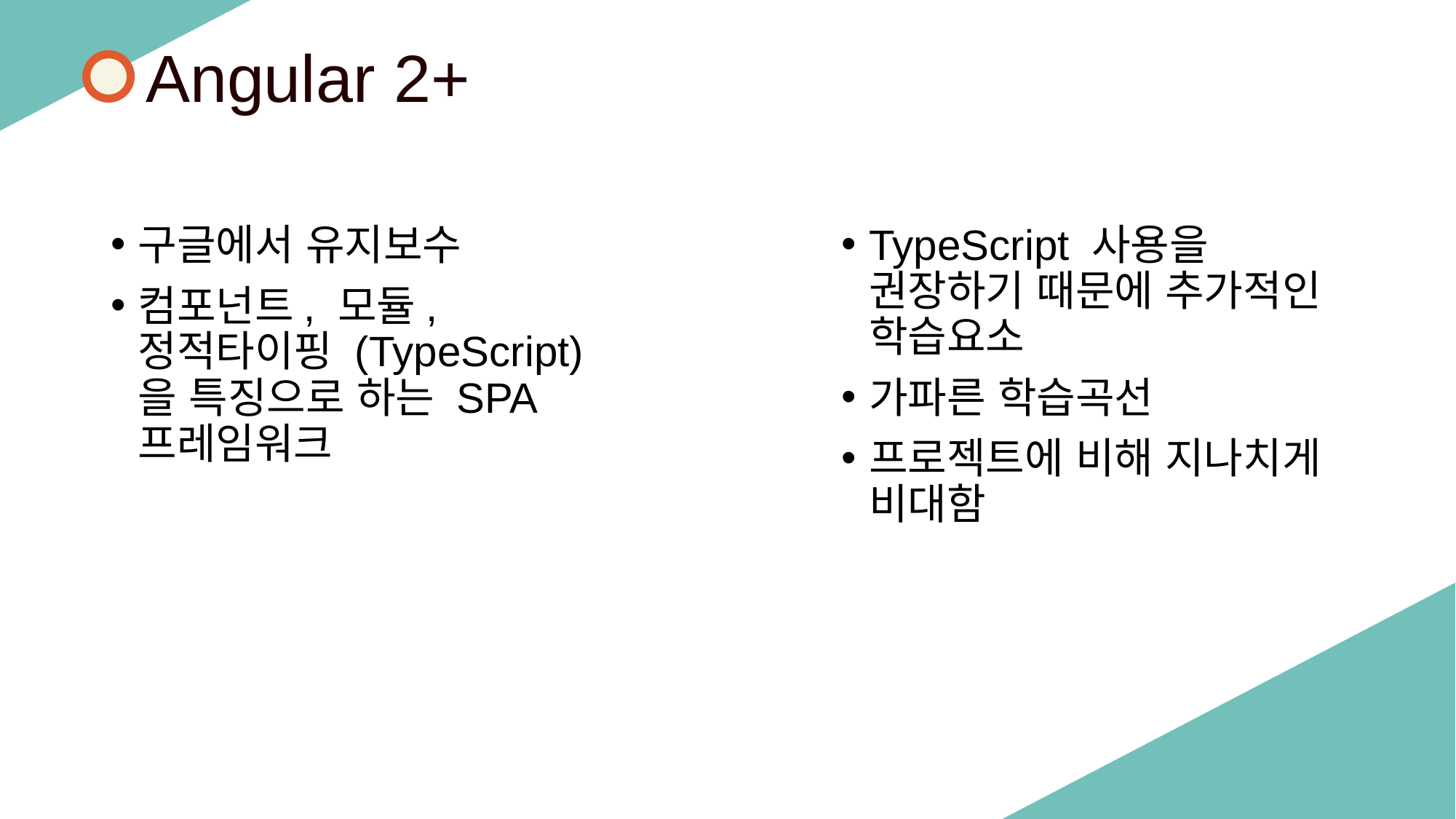

Angular 2+

구글에서 유지보수
컴포넌트, 모듈, 정적타이핑 (TypeScript)을 특징으로 하는 SPA 프레임워크

TypeScript 사용을 권장하기 때문에 추가적인 학습요소
가파른 학습곡선
프로젝트에 비해 지나치게 비대함